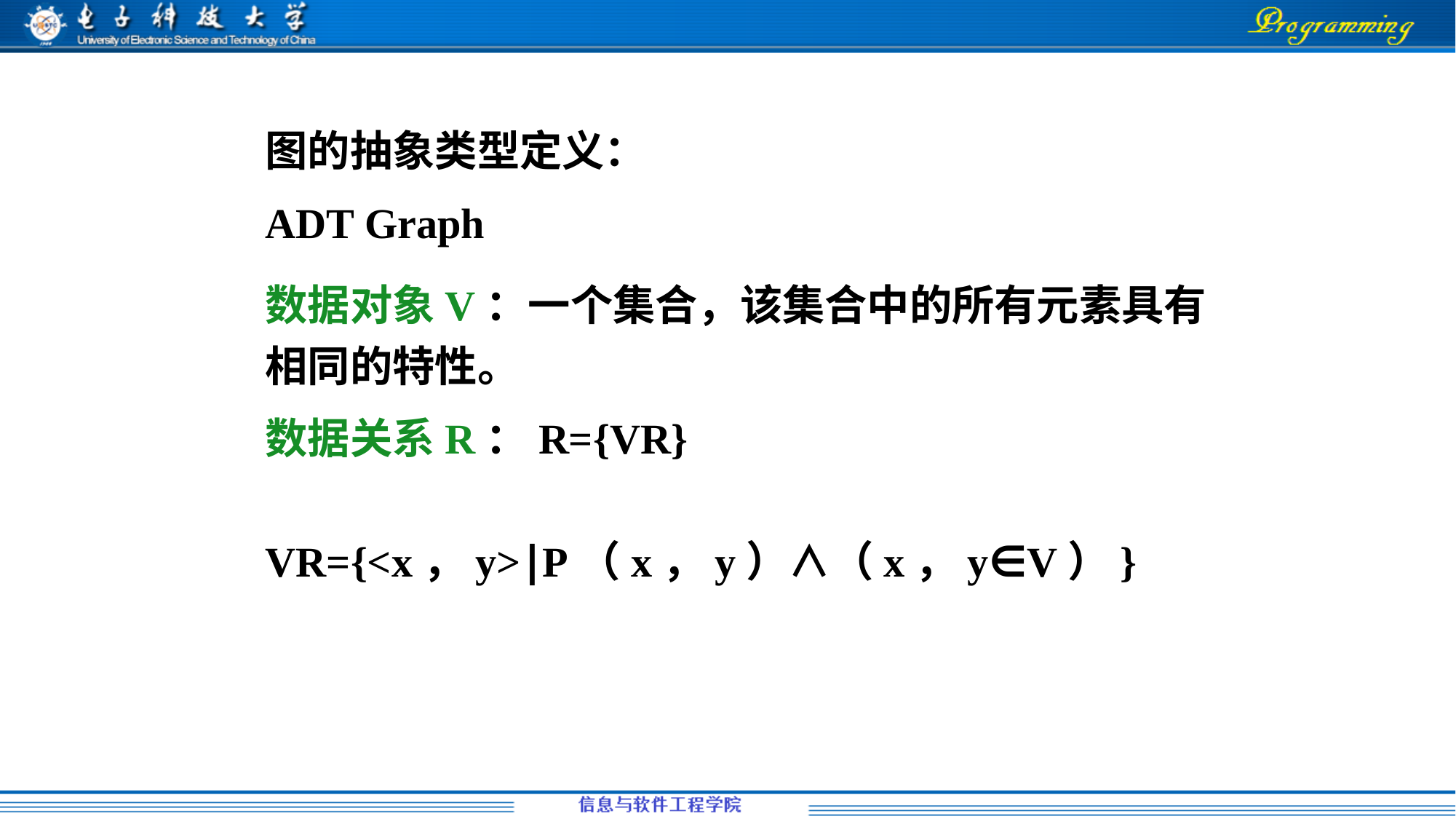

图的抽象类型定义：
ADT Graph
数据对象V：一个集合，该集合中的所有元素具有相同的特性。
数据关系R：R={VR}
                  VR={<x，y>∣P（x，y）∧（x，y∈V）}